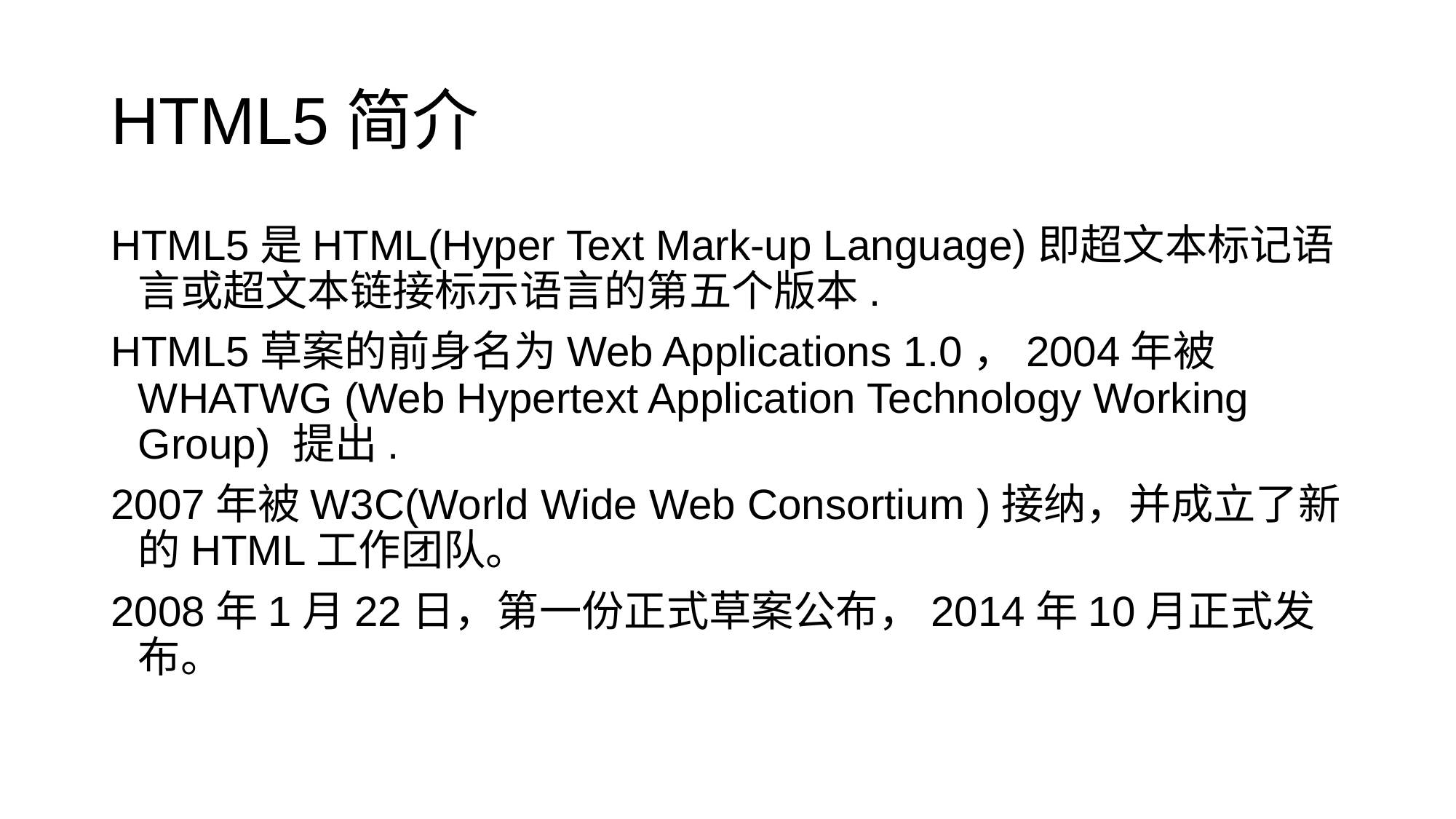

# HTML5简介
HTML5是HTML(Hyper Text Mark-up Language)即超文本标记语言或超文本链接标示语言的第五个版本.
HTML5草案的前身名为Web Applications 1.0，2004年被WHATWG (Web Hypertext Application Technology Working Group) 提出.
2007年被W3C(World Wide Web Consortium )接纳，并成立了新的HTML工作团队。
2008年1月22日，第一份正式草案公布，2014年10月正式发布。